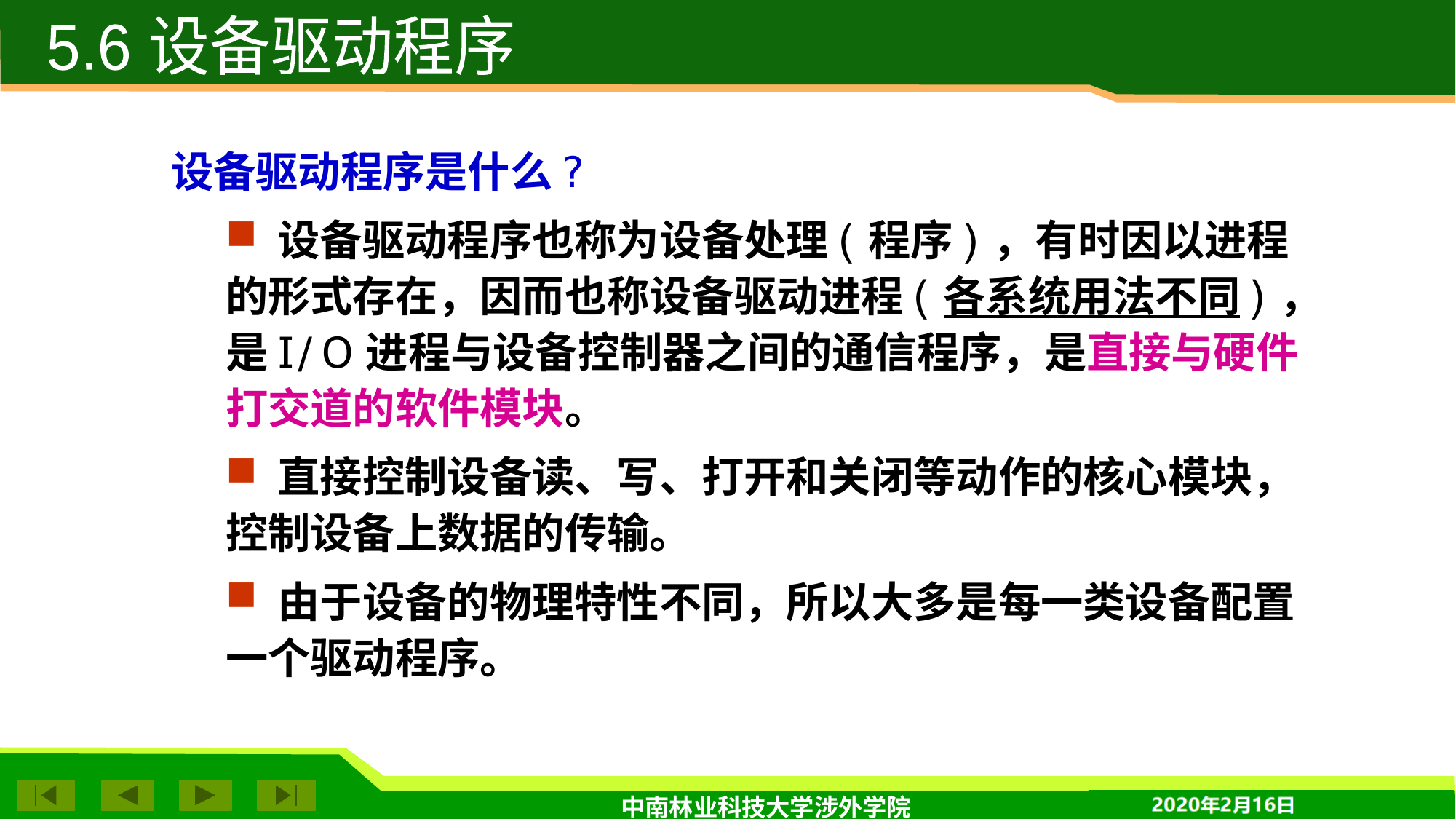

5.6 设备驱动程序
设备驱动程序是什么?
 设备驱动程序也称为设备处理(程序)，有时因以进程的形式存在，因而也称设备驱动进程(各系统用法不同)，是I/O进程与设备控制器之间的通信程序，是直接与硬件打交道的软件模块。
 直接控制设备读、写、打开和关闭等动作的核心模块，控制设备上数据的传输。
 由于设备的物理特性不同，所以大多是每一类设备配置一个驱动程序。